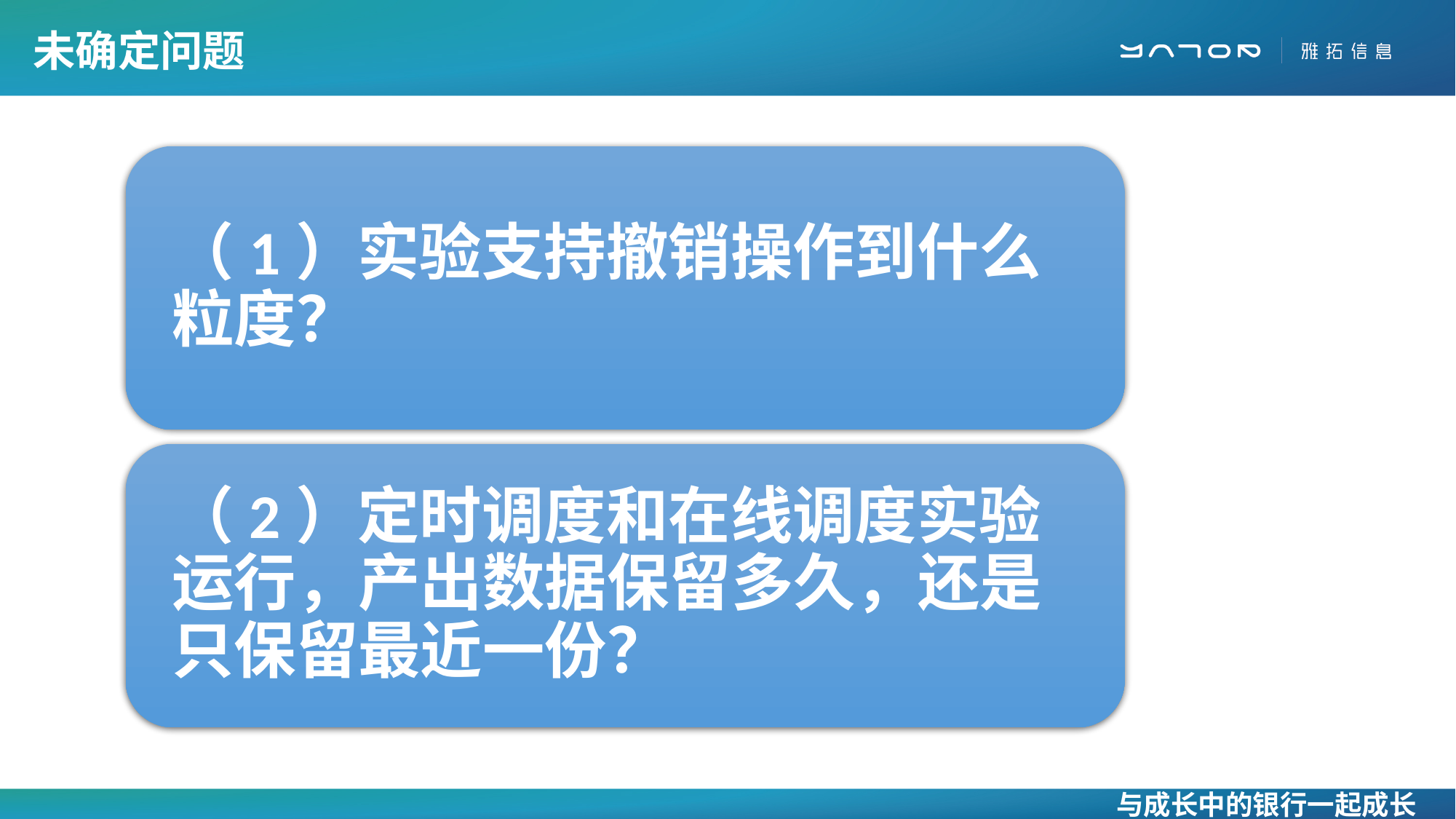

# 未确定问题
（1）实验支持撤销操作到什么粒度？
（2）定时调度和在线调度实验运行，产出数据保留多久，还是只保留最近一份？